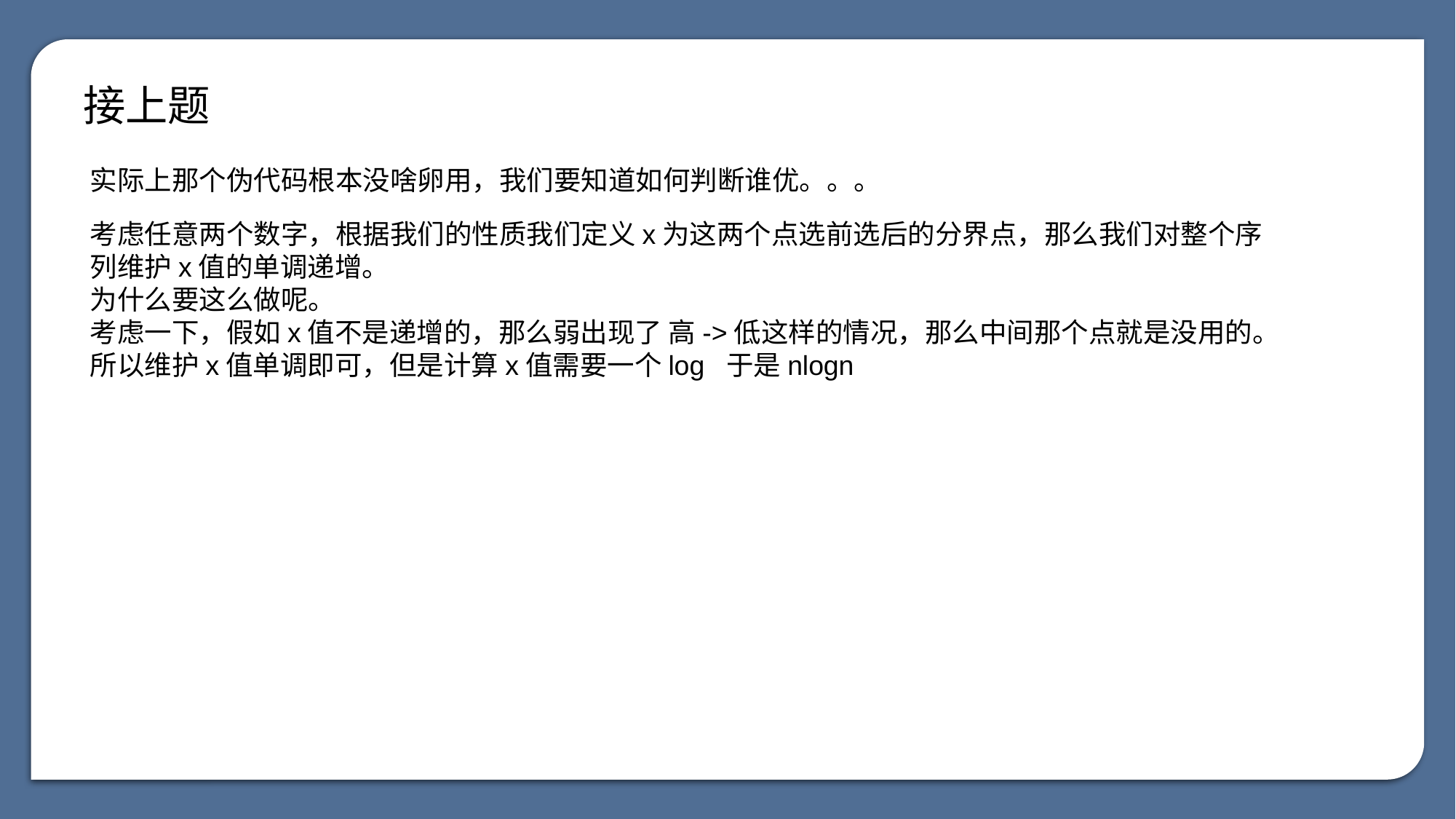

接上题
实际上那个伪代码根本没啥卵用，我们要知道如何判断谁优。。。
考虑任意两个数字，根据我们的性质我们定义x为这两个点选前选后的分界点，那么我们对整个序列维护x值的单调递增。
为什么要这么做呢。
考虑一下，假如x值不是递增的，那么弱出现了 高->低这样的情况，那么中间那个点就是没用的。
所以维护x值单调即可，但是计算x值需要一个log  于是nlogn